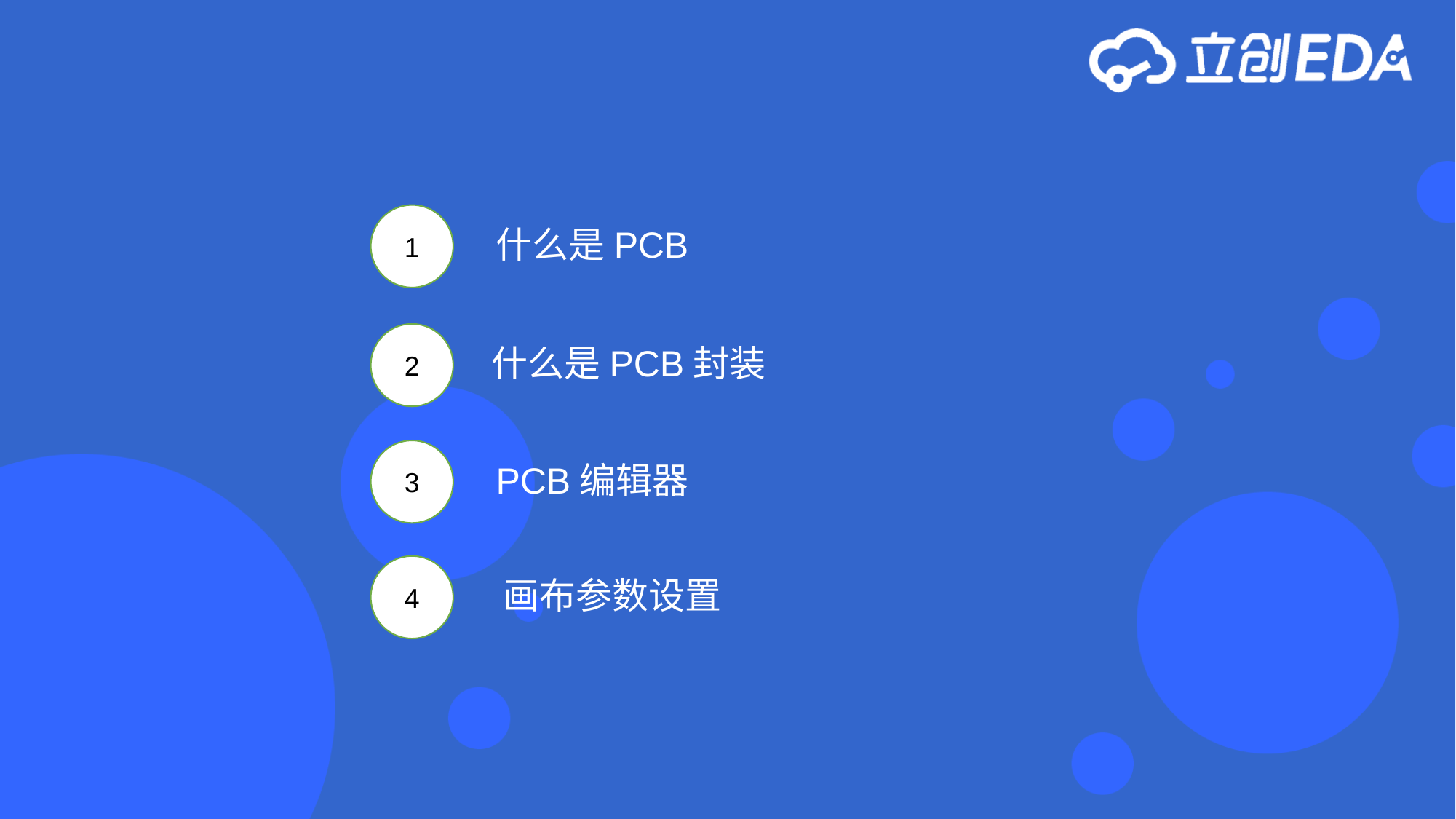

1
什么是PCB
2
什么是PCB封装
3
PCB编辑器
4
画布参数设置